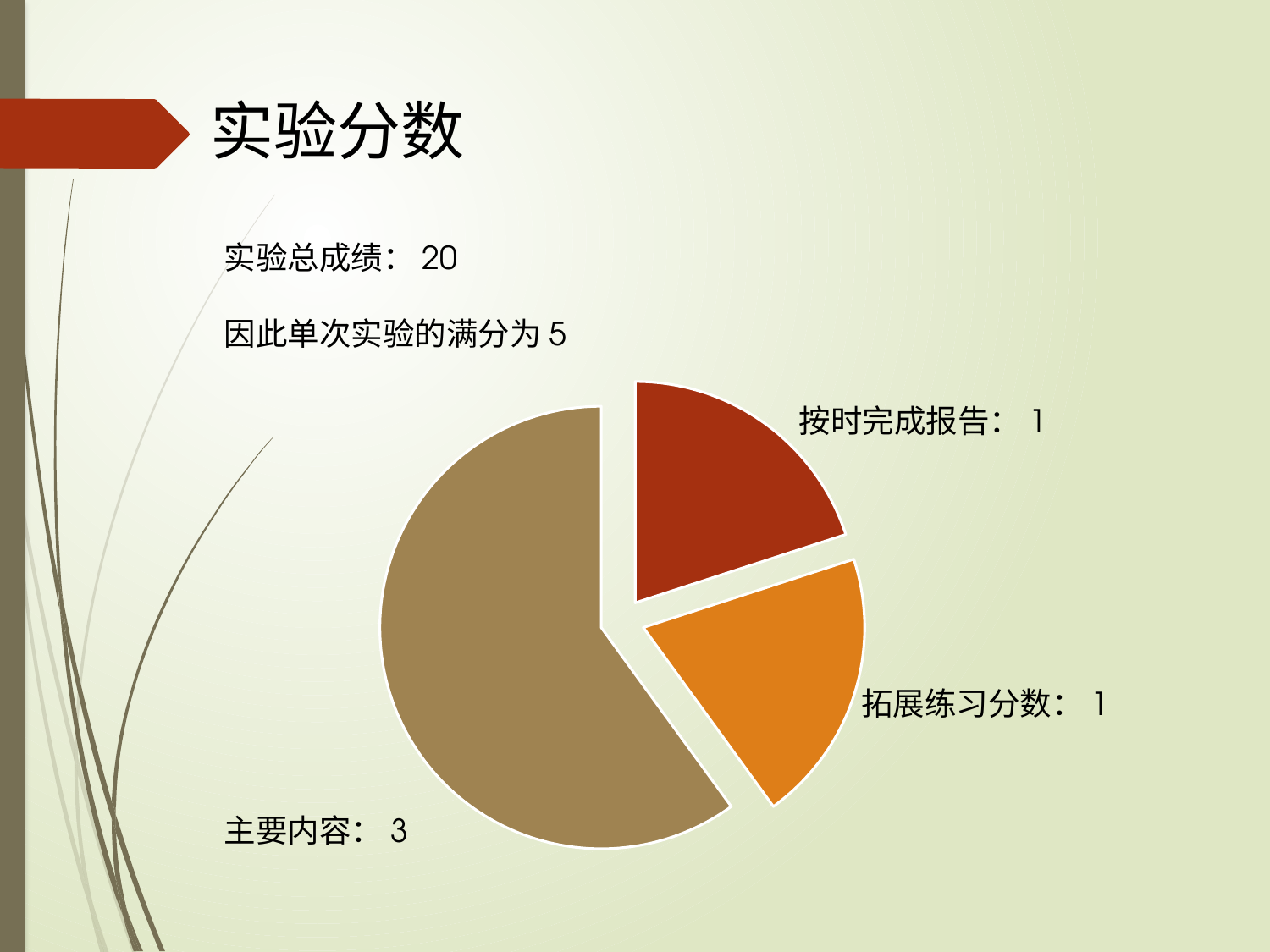

实验分数
实验总成绩：20
因此单次实验的满分为5

### Chart

| Category | 销售额 |
|---|---|
| 第一季度 | 1.0 |
| 第二季度 | 1.0 |
| 第三季度 | 3.0 |
按时完成报告：1
拓展练习分数：1
主要内容：3